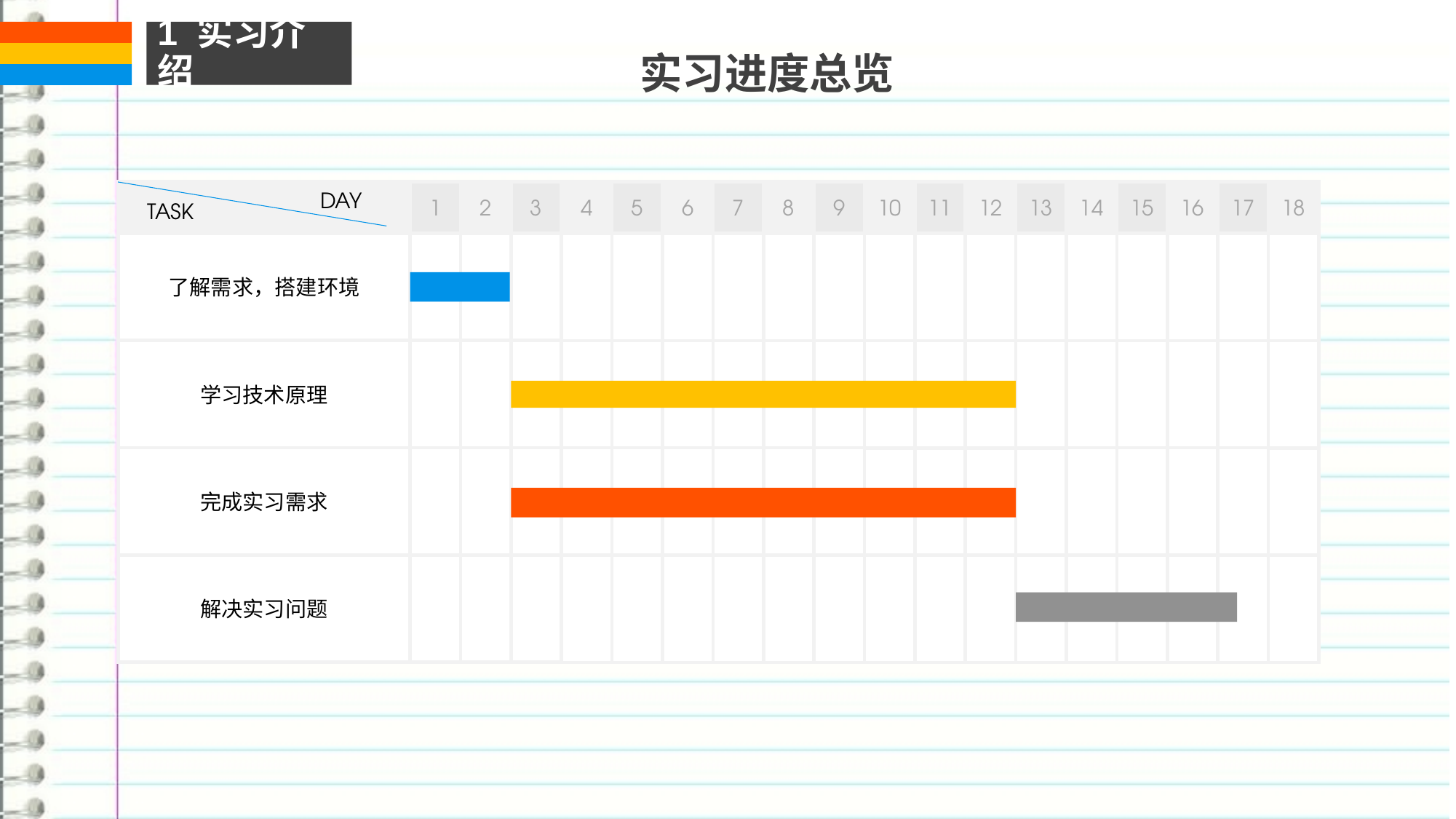

1 实习介绍
实习进度总览
1
2
3
4
5
6

7
8
9
14
15
16
17
10
11
12
13
18

了解需求，搭建环境

学习技术原理

完成实习需求

解决实习问题

DAY
TASK